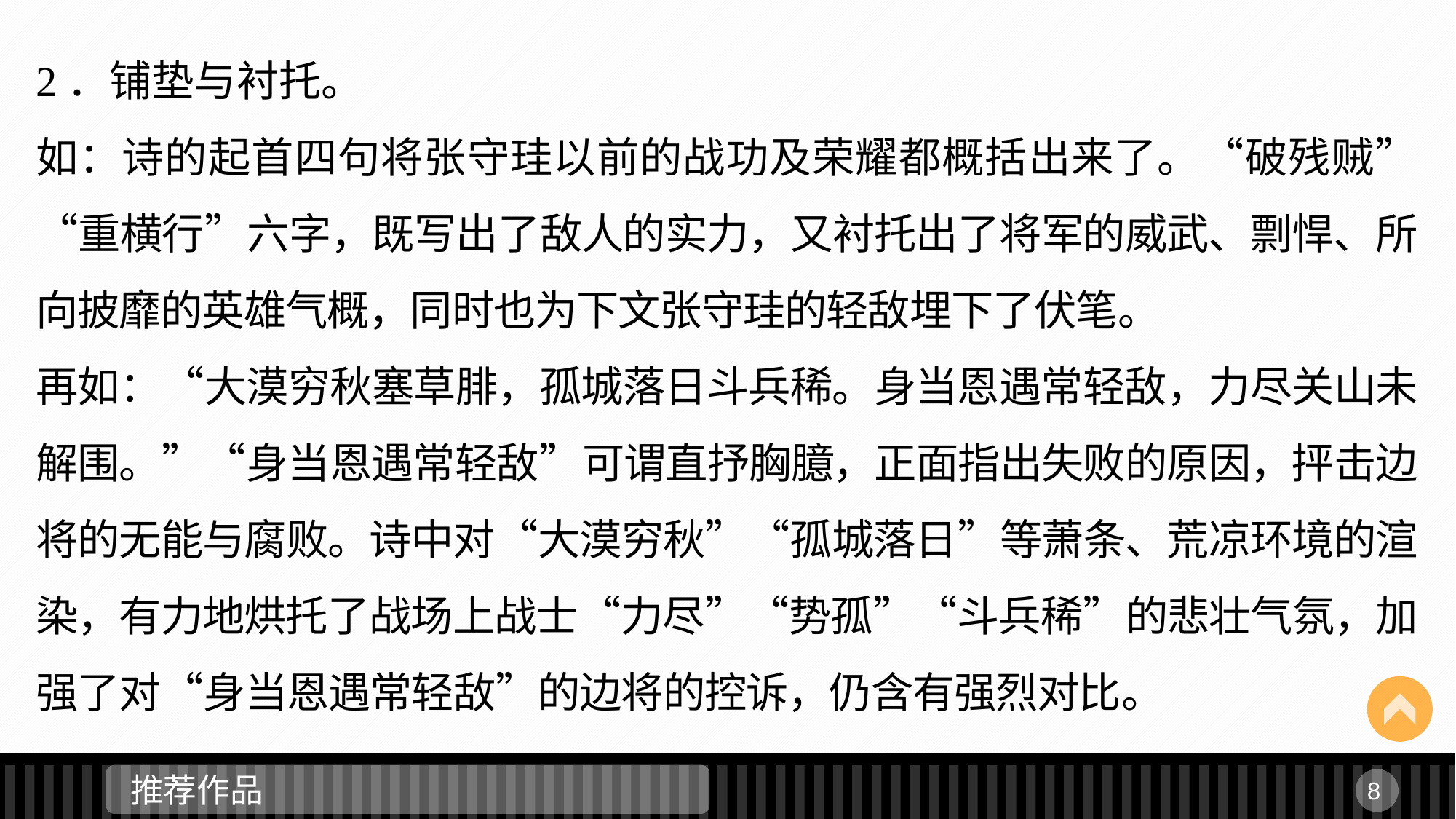

2．铺垫与衬托。
如：诗的起首四句将张守珪以前的战功及荣耀都概括出来了。“破残贼”“重横行”六字，既写出了敌人的实力，又衬托出了将军的威武、剽悍、所向披靡的英雄气概，同时也为下文张守珪的轻敌埋下了伏笔。
再如：“大漠穷秋塞草腓，孤城落日斗兵稀。身当恩遇常轻敌，力尽关山未解围。”“身当恩遇常轻敌”可谓直抒胸臆，正面指出失败的原因，抨击边将的无能与腐败。诗中对“大漠穷秋”“孤城落日”等萧条、荒凉环境的渲染，有力地烘托了战场上战士“力尽”“势孤”“斗兵稀”的悲壮气氛，加强了对“身当恩遇常轻敌”的边将的控诉，仍含有强烈对比。